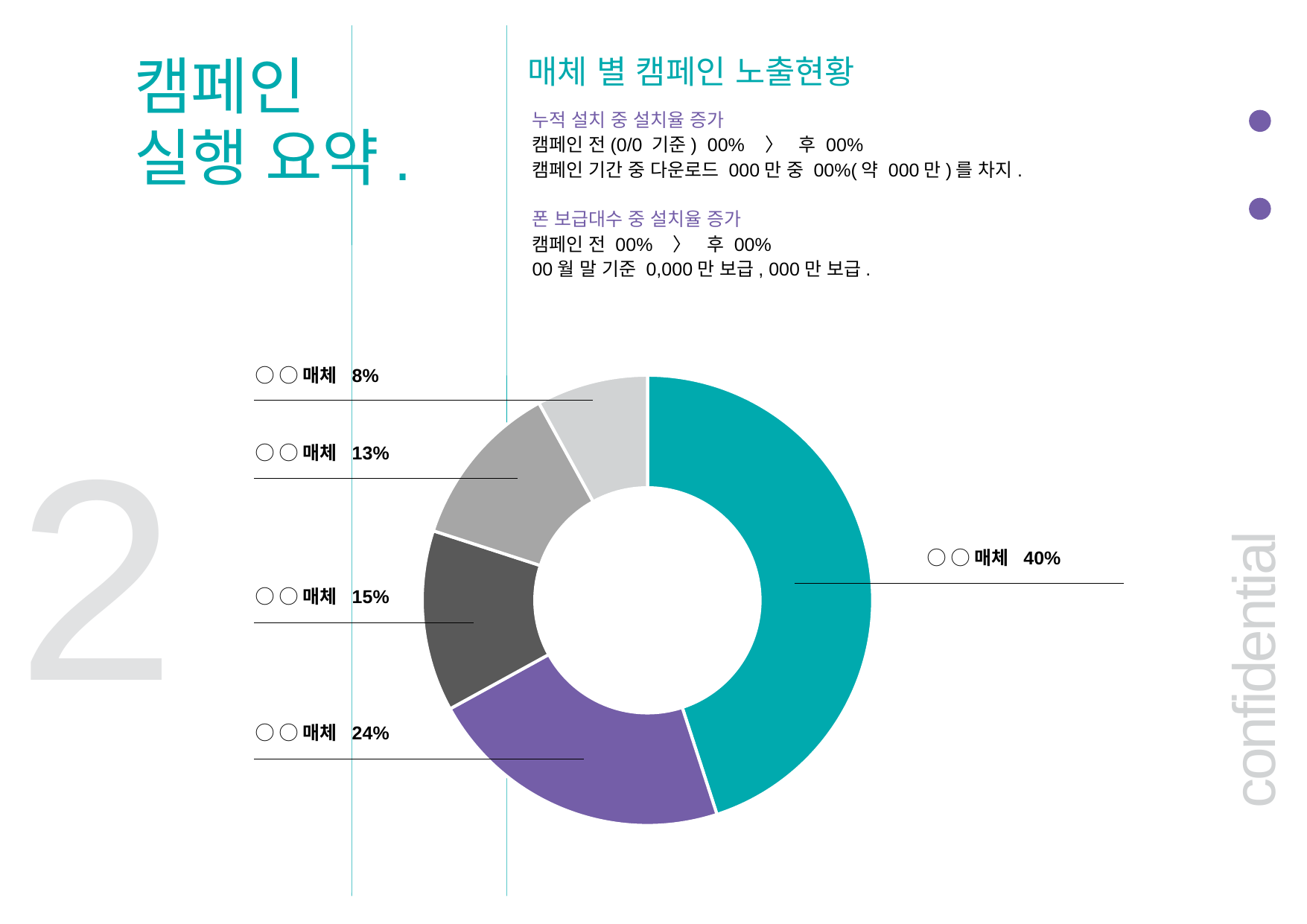

캠페인
실행 요약.
매체 별 캠페인 노출현황
누적 설치 중 설치율 증가
캠페인 전(0/0 기준)  00%   〉   후 00%
캠페인 기간 중 다운로드 000만 중 00%(약 000만)를 차지.

폰 보급대수 중 설치율 증가
캠페인 전 00%   〉   후 00%
00월 말 기준 0,000만 보급, 000만 보급.
◯ ◯매체  8%

### Chart

| Category | 서비스 이용 목적 |
|---|---|
|  | 45.0 |
|  | 22.0 |
|  | 13.0 |
|  | 12.0 |
|  | 8.0 |
◯ ◯매체  13%
2
◯ ◯매체  40%
◯ ◯매체  15%
confidential
◯ ◯매체  24%